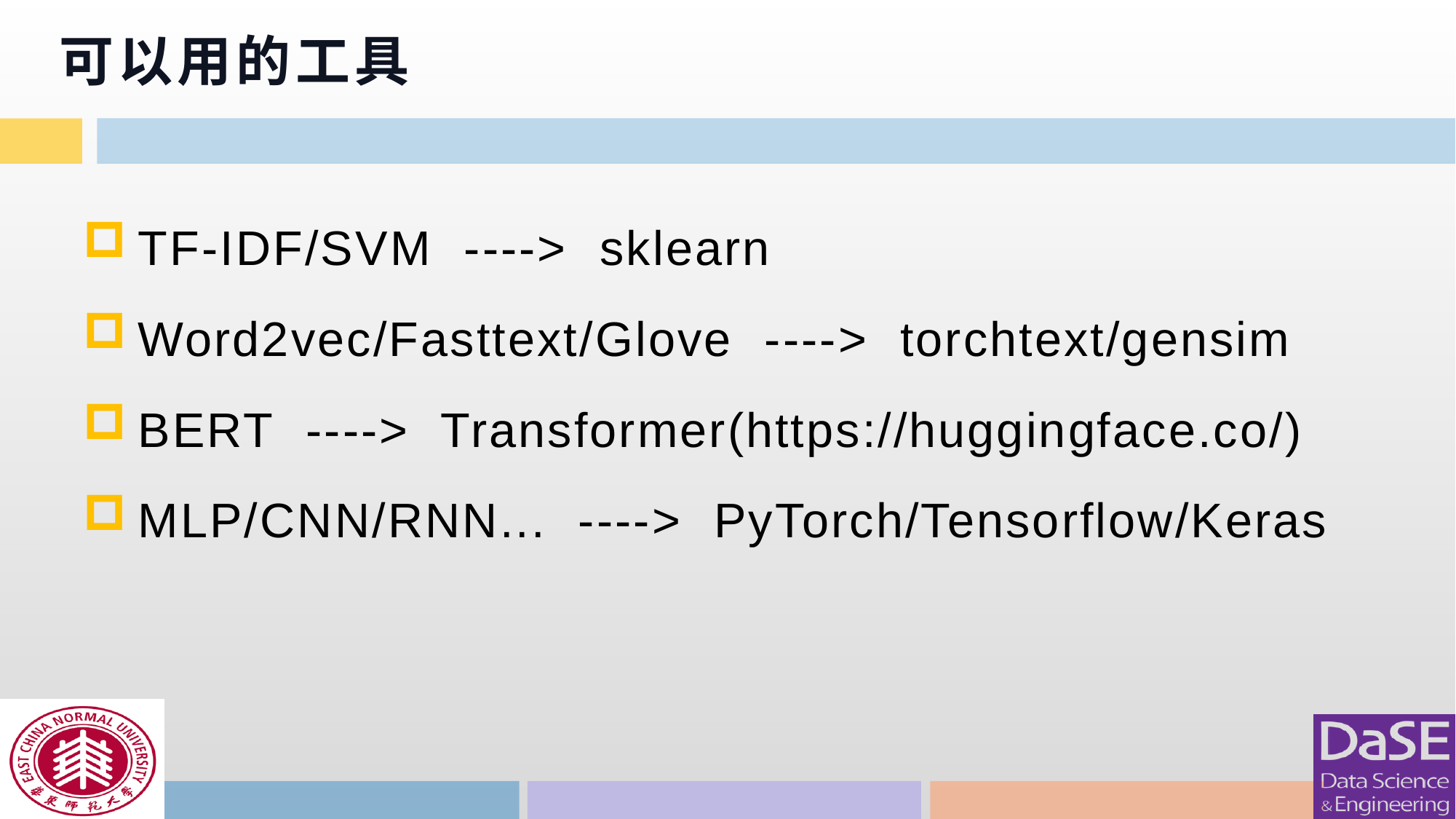

# 可以用的工具
3
TF-IDF/SVM  ---->  sklearn
Word2vec/Fasttext/Glove  ---->  torchtext/gensim
BERT  ---->  Transformer(https://huggingface.co/)
MLP/CNN/RNN...  ---->  PyTorch/Tensorflow/Keras